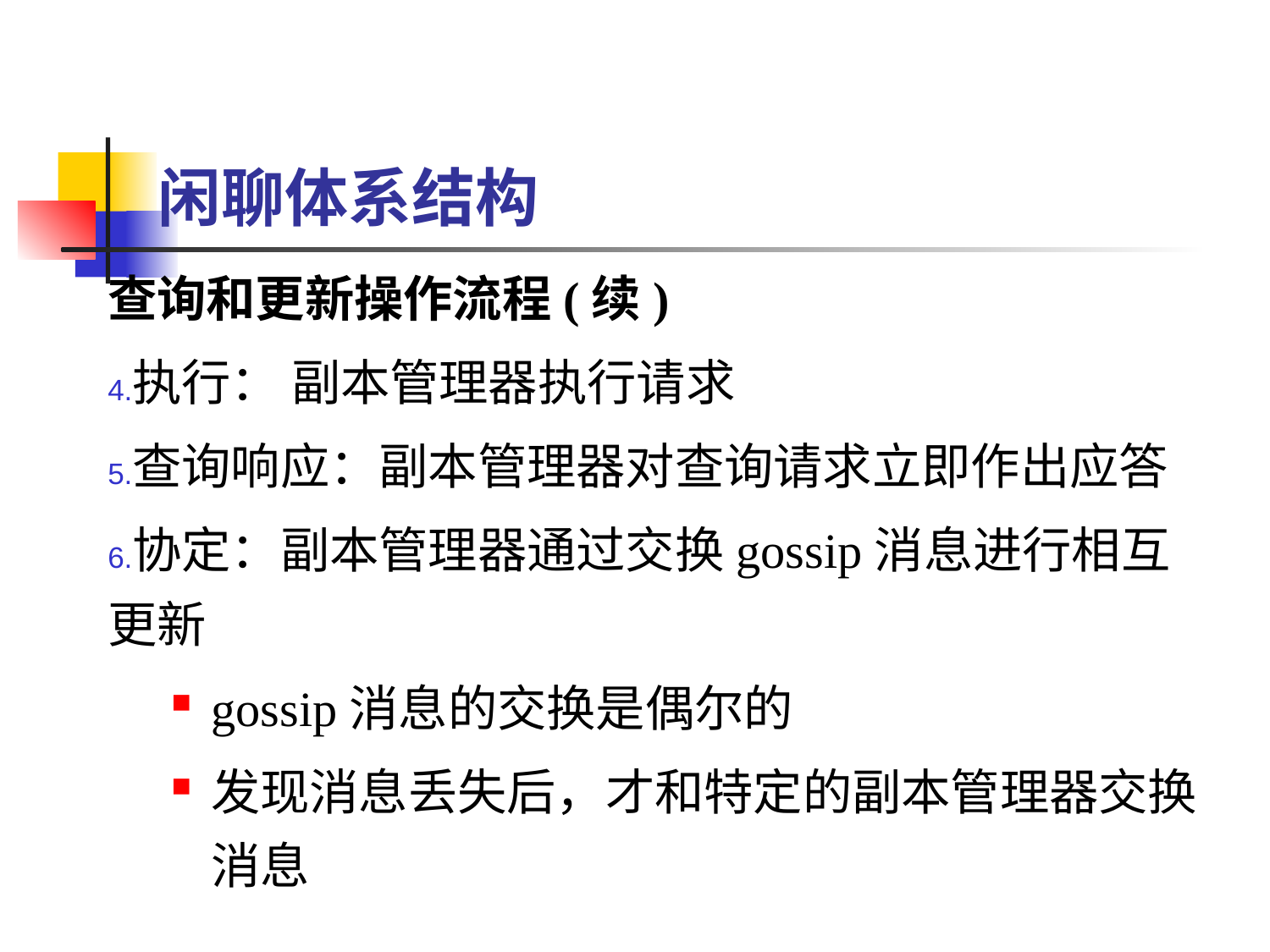

# 闲聊体系结构
查询和更新操作流程(续)
执行： 副本管理器执行请求
查询响应：副本管理器对查询请求立即作出应答
协定：副本管理器通过交换gossip消息进行相互更新
gossip消息的交换是偶尔的
发现消息丢失后，才和特定的副本管理器交换消息